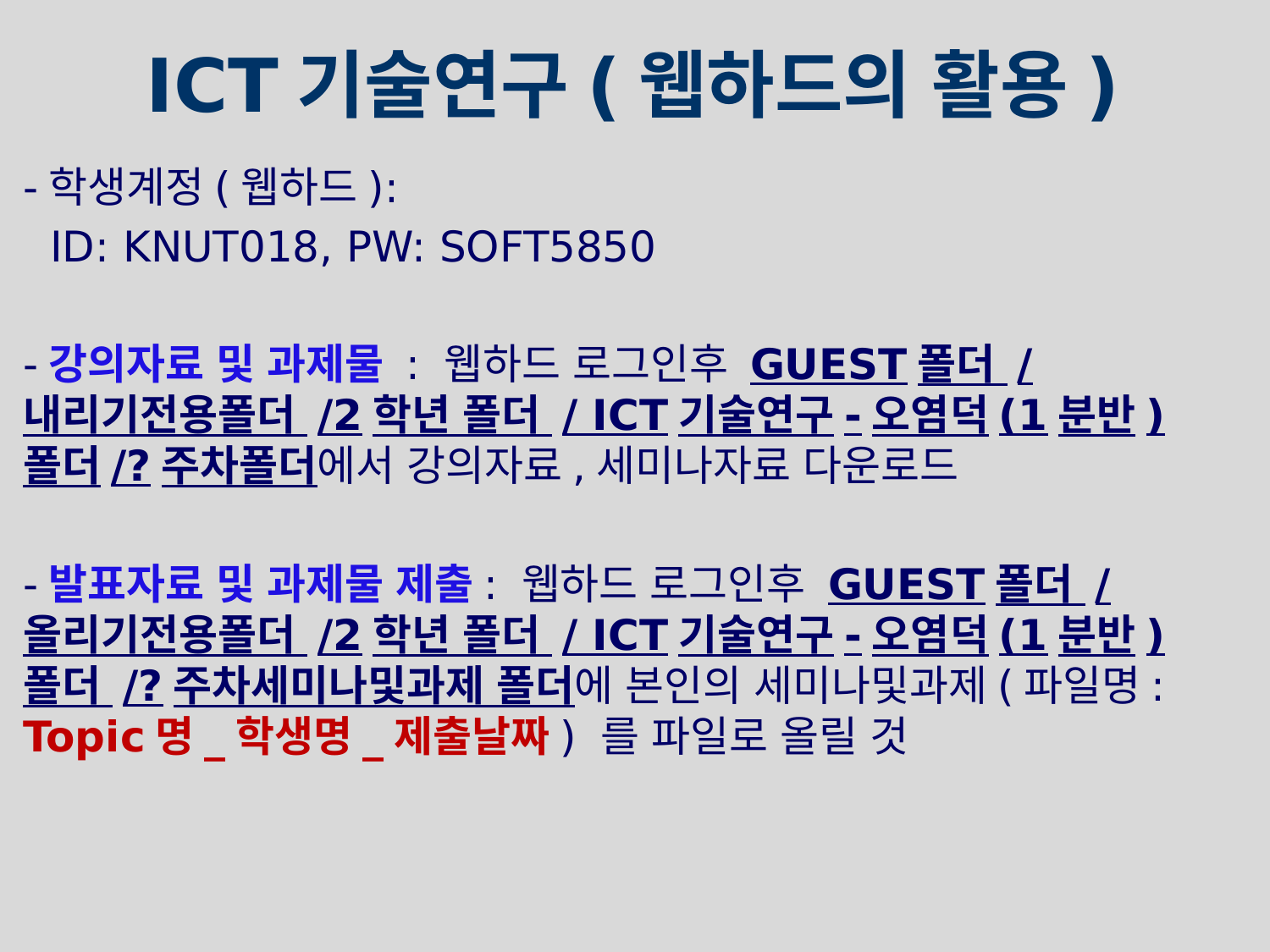

# ICT기술연구(웹하드의 활용)
-학생계정(웹하드):
  ID: KNUT018, PW: SOFT5850

-강의자료 및 과제물 : 웹하드 로그인후 GUEST폴더 / 내리기전용폴더 /2학년 폴더 / ICT기술연구-오염덕(1분반) 폴더/?주차폴더에서 강의자료,세미나자료 다운로드

-발표자료 및 과제물 제출: 웹하드 로그인후 GUEST폴더 / 올리기전용폴더 /2학년 폴더 / ICT기술연구-오염덕(1분반) 폴더 /?주차세미나및과제 폴더에 본인의 세미나및과제(파일명: Topic명_학생명_제출날짜) 를 파일로 올릴 것